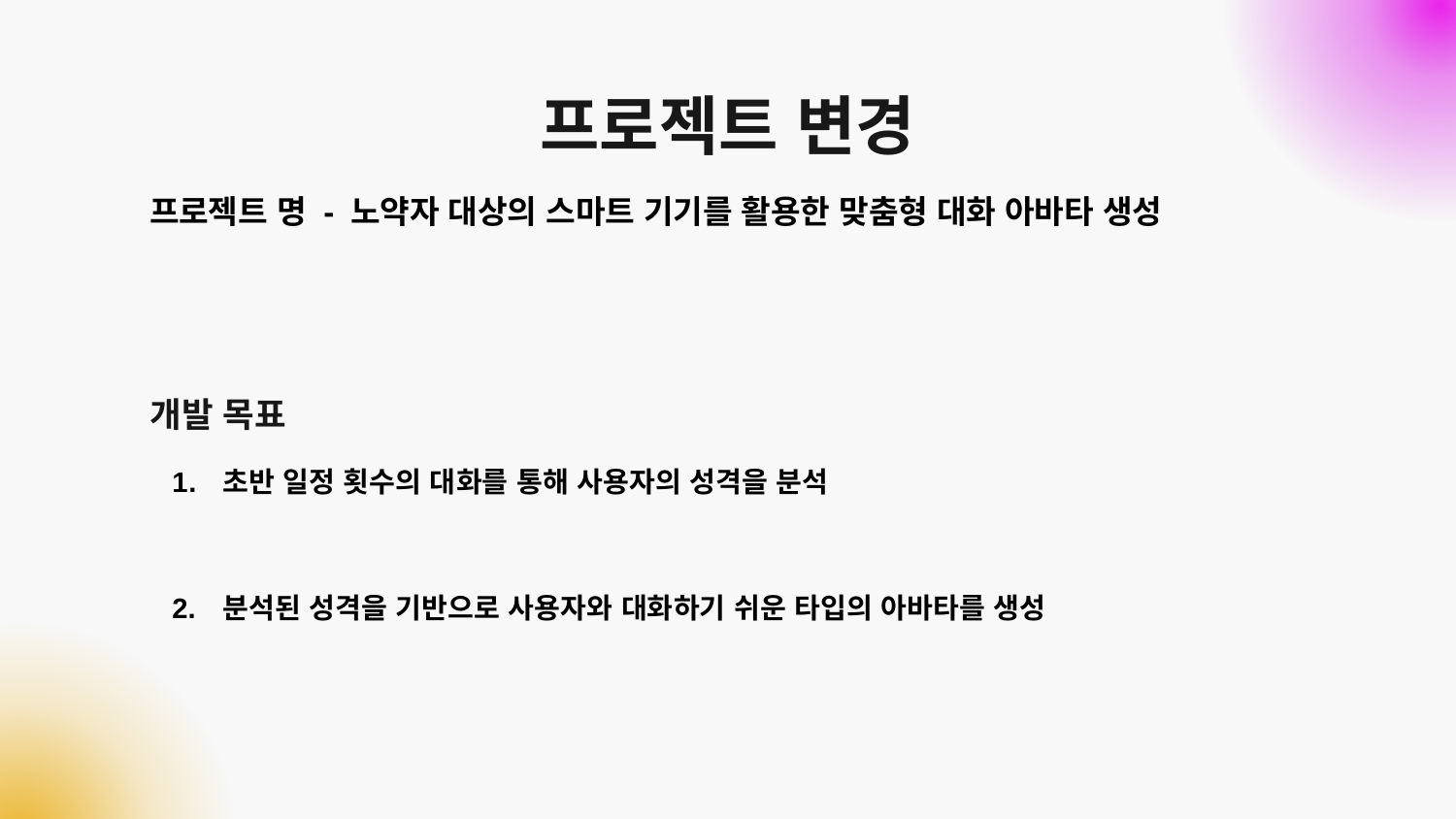

# 프로젝트 변경
프로젝트 명 - 노약자 대상의 스마트 기기를 활용한 맞춤형 대화 아바타 생성

개발 목표
초반 일정 횟수의 대화를 통해 사용자의 성격을 분석

분석된 성격을 기반으로 사용자와 대화하기 쉬운 타입의 아바타를 생성